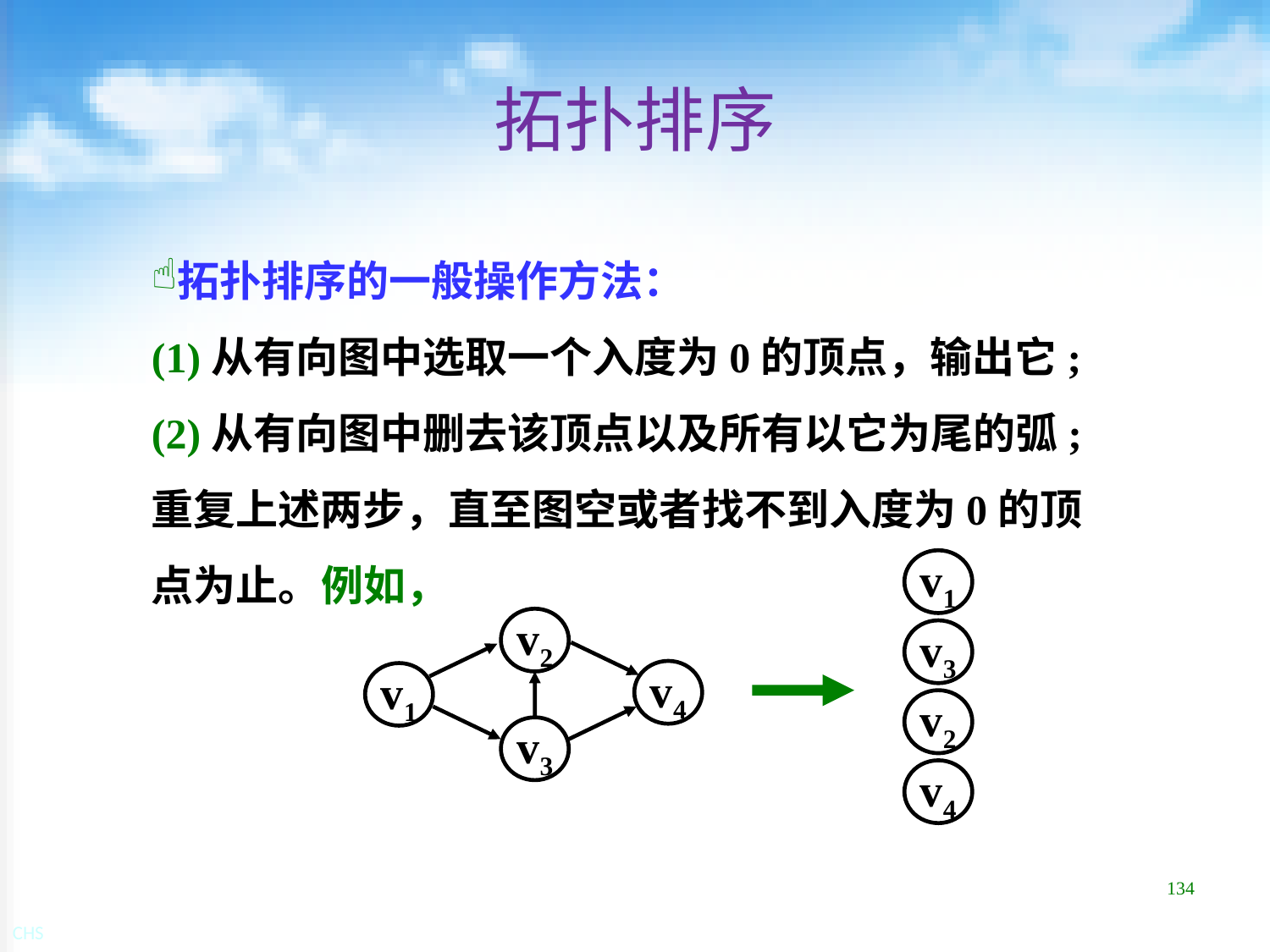

# 拓扑排序
拓扑排序的一般操作方法：
(1)从有向图中选取一个入度为0的顶点，输出它;
(2)从有向图中删去该顶点以及所有以它为尾的弧;
重复上述两步，直至图空或者找不到入度为0的顶点为止。例如，
v1
v2
v3

v4
v1

v2

v3
v4
134